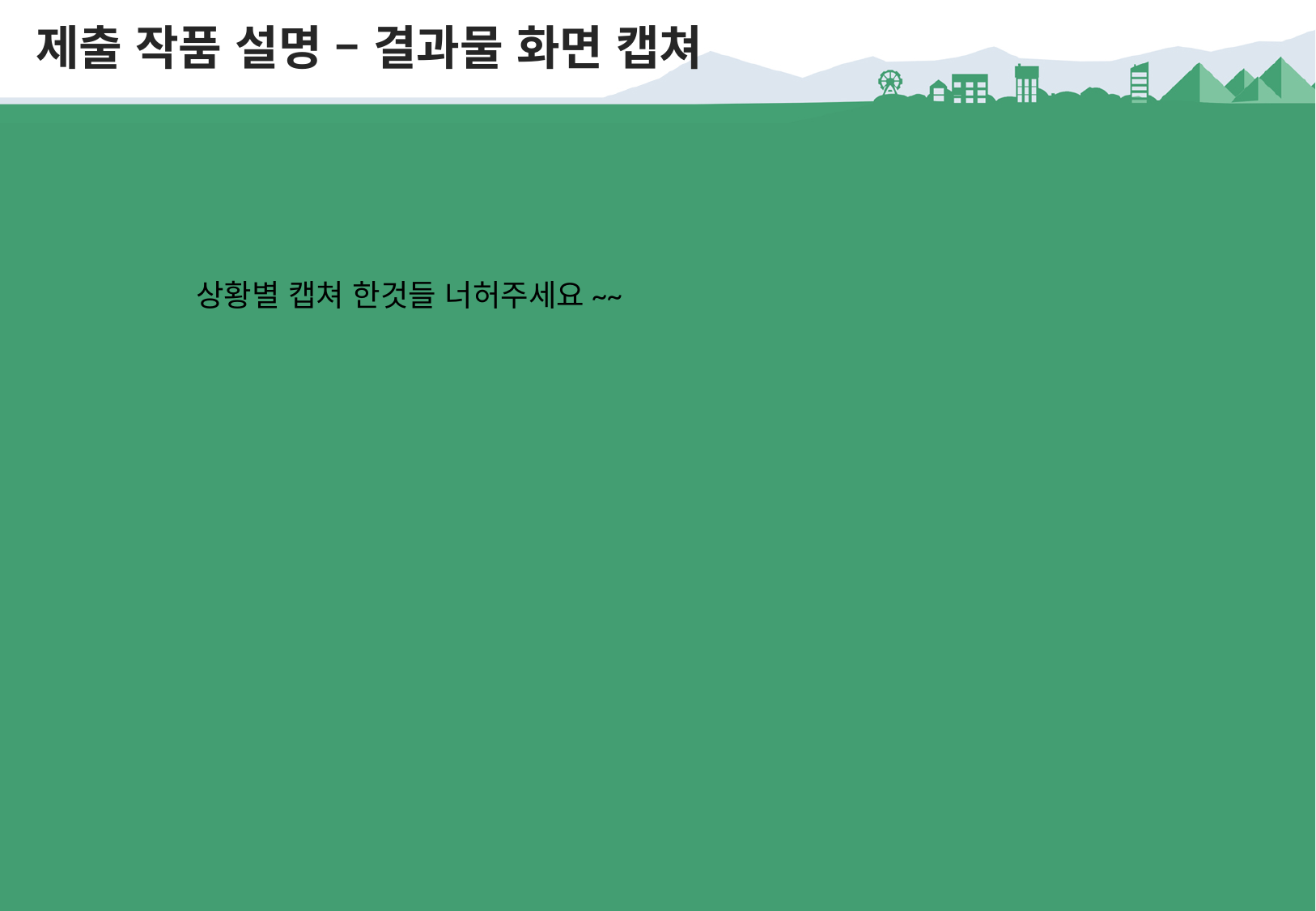

제출 작품 설명 – 결과물 화면 캡쳐
상황별 캡쳐 한것들 너허주세요~~